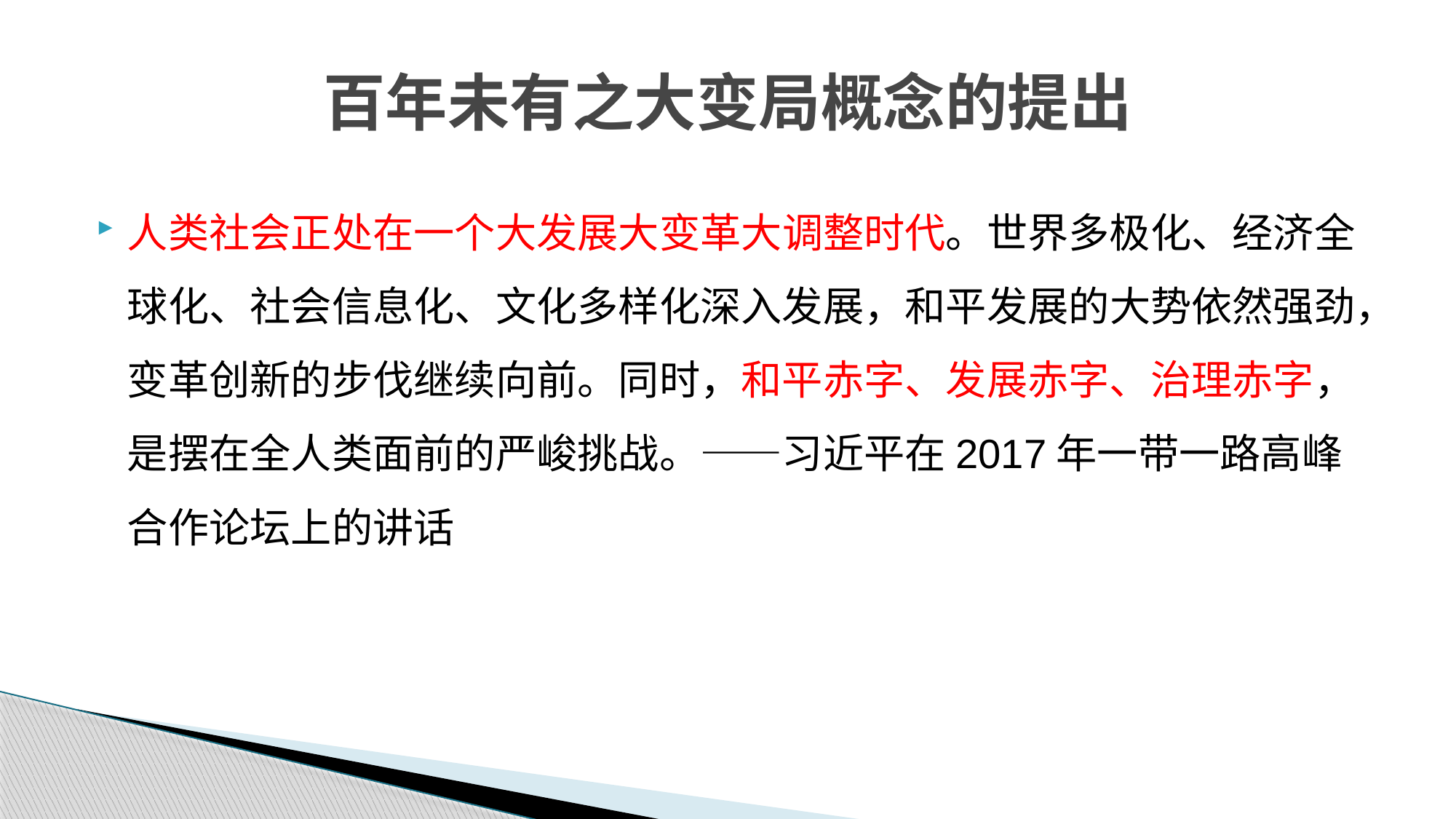

# 百年未有之大变局概念的提出
人类社会正处在一个大发展大变革大调整时代。世界多极化、经济全球化、社会信息化、文化多样化深入发展，和平发展的大势依然强劲，变革创新的步伐继续向前。同时，和平赤字、发展赤字、治理赤字，是摆在全人类面前的严峻挑战。——习近平在2017年一带一路高峰合作论坛上的讲话